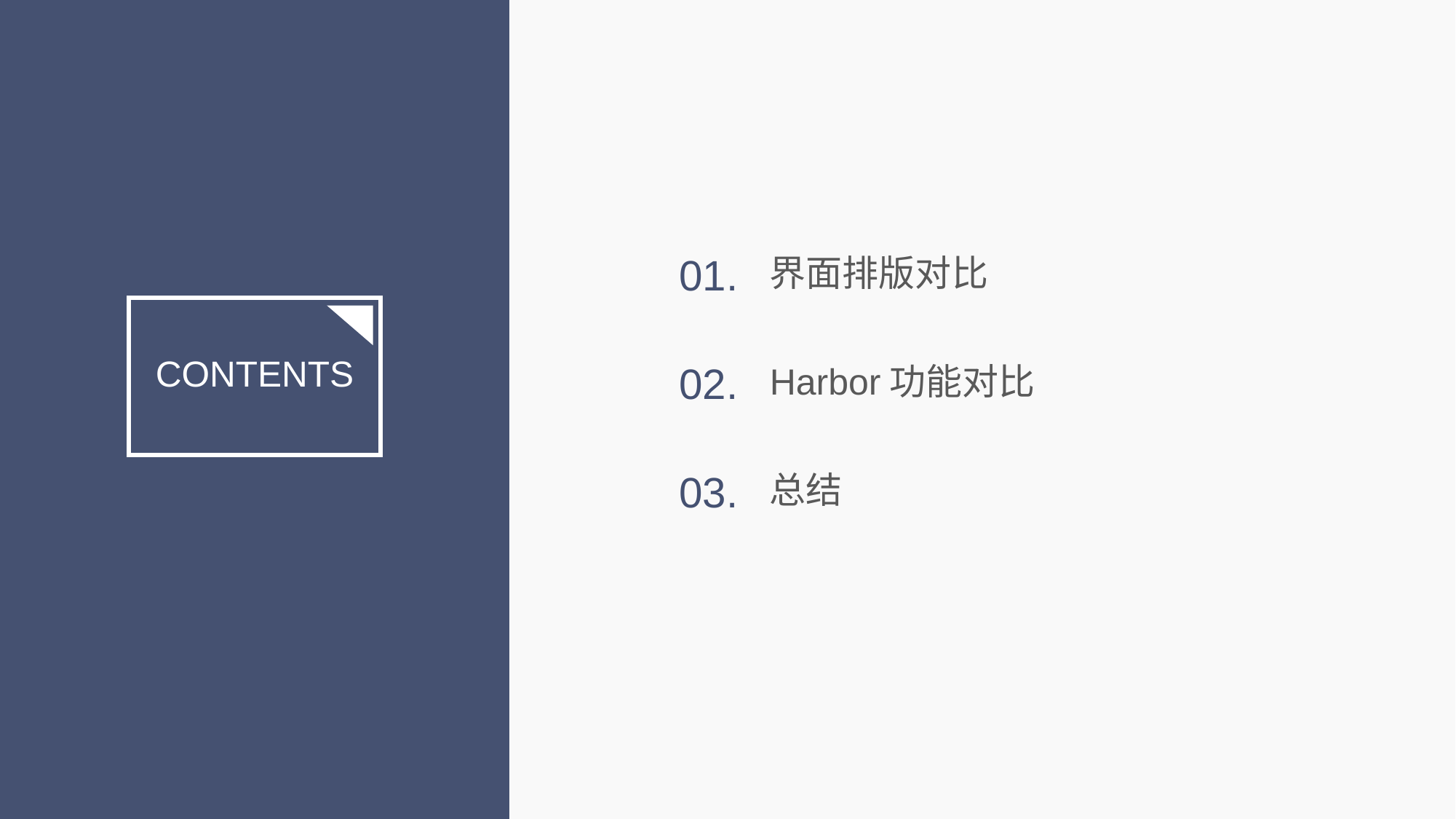

01.
界面排版对比

CONTENTS
02.
Harbor功能对比
03.
总结